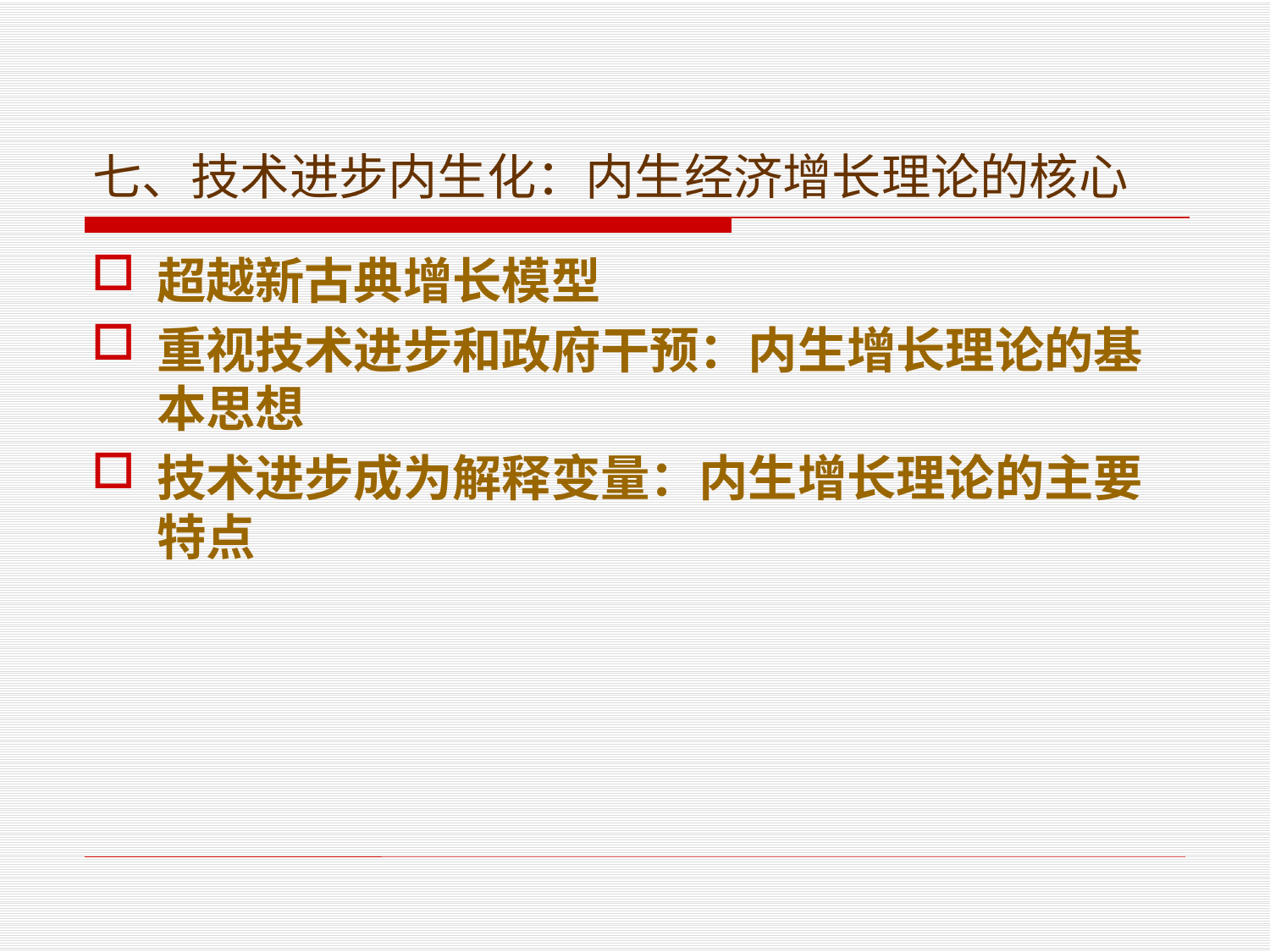

# 七、技术进步内生化：内生经济增长理论的核心
超越新古典增长模型
重视技术进步和政府干预：内生增长理论的基本思想
技术进步成为解释变量：内生增长理论的主要特点